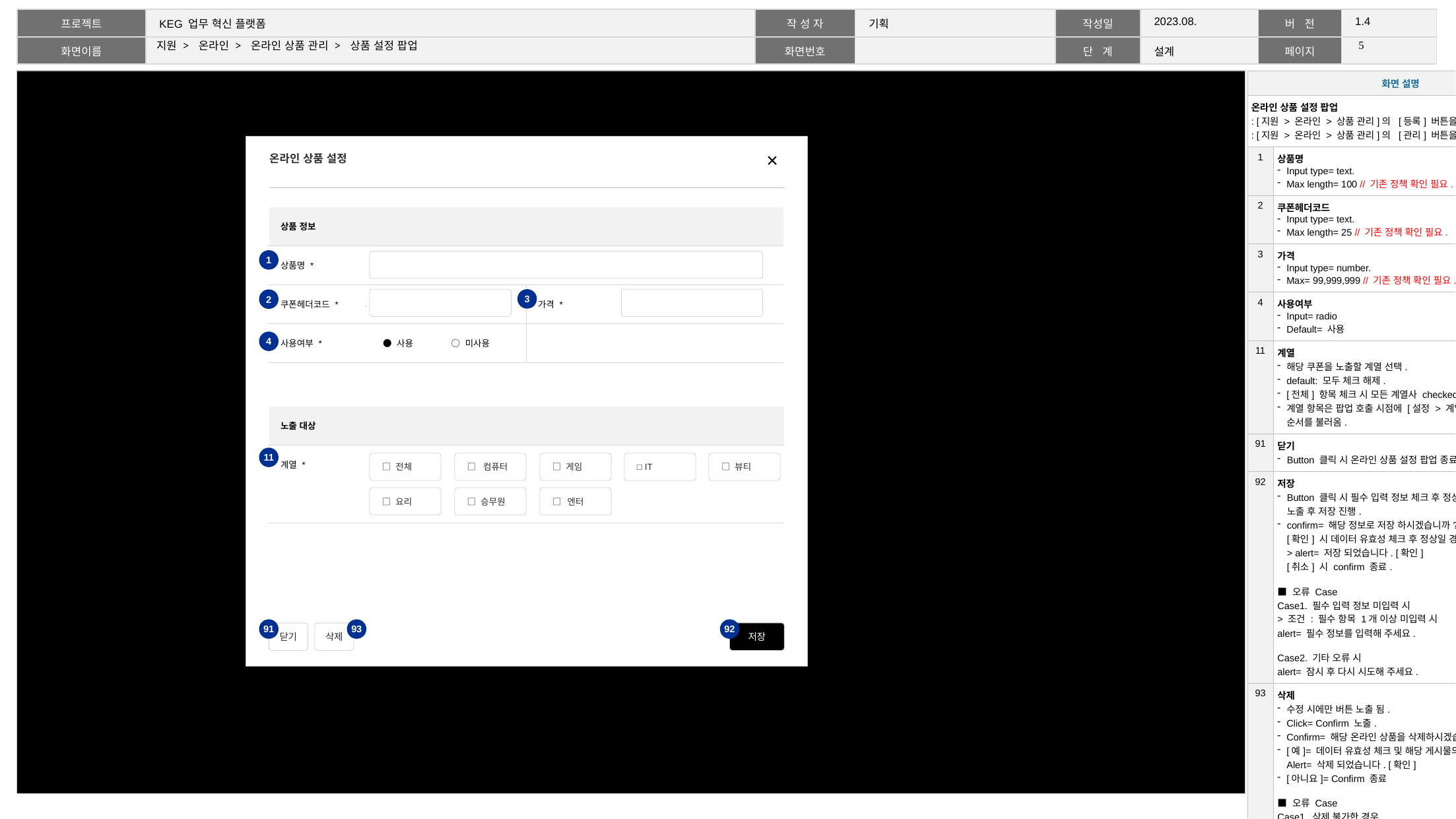

5

# 지원 > 온라인 > 온라인 상품 관리 > 상품 설정 팝업
| 화면 설명 |  |
| --- | --- |
| 온라인 상품 설정 팝업 : [지원 > 온라인 > 상품 관리]의 [등록] 버튼을 클릭하여 호출. : [지원 > 온라인 > 상품 관리]의 [관리] 버튼을 클릭하여 호출. |  |
| 1 | 상품명 Input type= text. Max length= 100 // 기존 정책 확인 필요. |
| 2 | 쿠폰헤더코드 Input type= text. Max length= 25 // 기존 정책 확인 필요. |
| 3 | 가격 Input type= number. Max= 99,999,999 // 기존 정책 확인 필요. |
| 4 | 사용여부 Input= radio Default= 사용 |
| 11 | 계열 해당 쿠폰을 노출할 계열 선택. default: 모두 체크 해제. [전체] 항목 체크 시 모든 계열사 checked. 계열 항목은 팝업 호출 시점에 [설정 > 계열]에 등록된 계열명과 순서를 불러옴. |
| 91 | 닫기 Button 클릭 시 온라인 상품 설정 팝업 종료. |
| 92 | 저장 Button 클릭 시 필수 입력 정보 체크 후 정상 입력 시 confirm 노출 후 저장 진행. confirm= 해당 정보로 저장 하시겠습니까? [확인] 시 데이터 유효성 체크 후 정상일 경우 DB 저장 및 alert. > alert= 저장 되었습니다. [확인] [취소] 시 confirm 종료. ■ 오류 Case Case1. 필수 입력 정보 미입력 시 > 조건 : 필수 항목 1개 이상 미입력 시 alert= 필수 정보를 입력해 주세요. Case2. 기타 오류 시 alert= 잠시 후 다시 시도해 주세요. |
| 93 | 삭제 수정 시에만 버튼 노출 됨. Click= Confirm 노출. Confirm= 해당 온라인 상품을 삭제하시겠습니까? [예]= 데이터 유효성 체크 및 해당 게시물의 DB 삭제 후 alert. Alert= 삭제 되었습니다. [확인] [아니요]= Confirm 종료 ■ 오류 Case Case1. 삭제 불가한 경우 > 조건 : 해당 상품을 보유한 수강생(재학생)이 존재할 경우 버튼 클릭 시 alert. Alert= 수강생에게 지급된 상품은 삭제가 불가능합니다. |
온라인 상품 설정
| 상품 정보 |  |  |  |  |
| --- | --- | --- | --- | --- |
| 상품명 \* |  |  |  |  |
| 쿠폰헤더코드 \* | . |  | 가격 \* |  |
| 사용여부 \* | ● 사용 | ○ 미사용 |  |  |
1

3

2
4
| 노출 대상 |  |  |  |  |  |  |
| --- | --- | --- | --- | --- | --- | --- |
| 계열 \* |  |  |  |  |  |  |
|  |  |  |  |  |  |  |
11
□ 전체
□  컴퓨터
□ 게임
□ IT
□ 뷰티
□ 요리
□ 승무원
□  엔터
91
93
92
닫기
삭제
저장